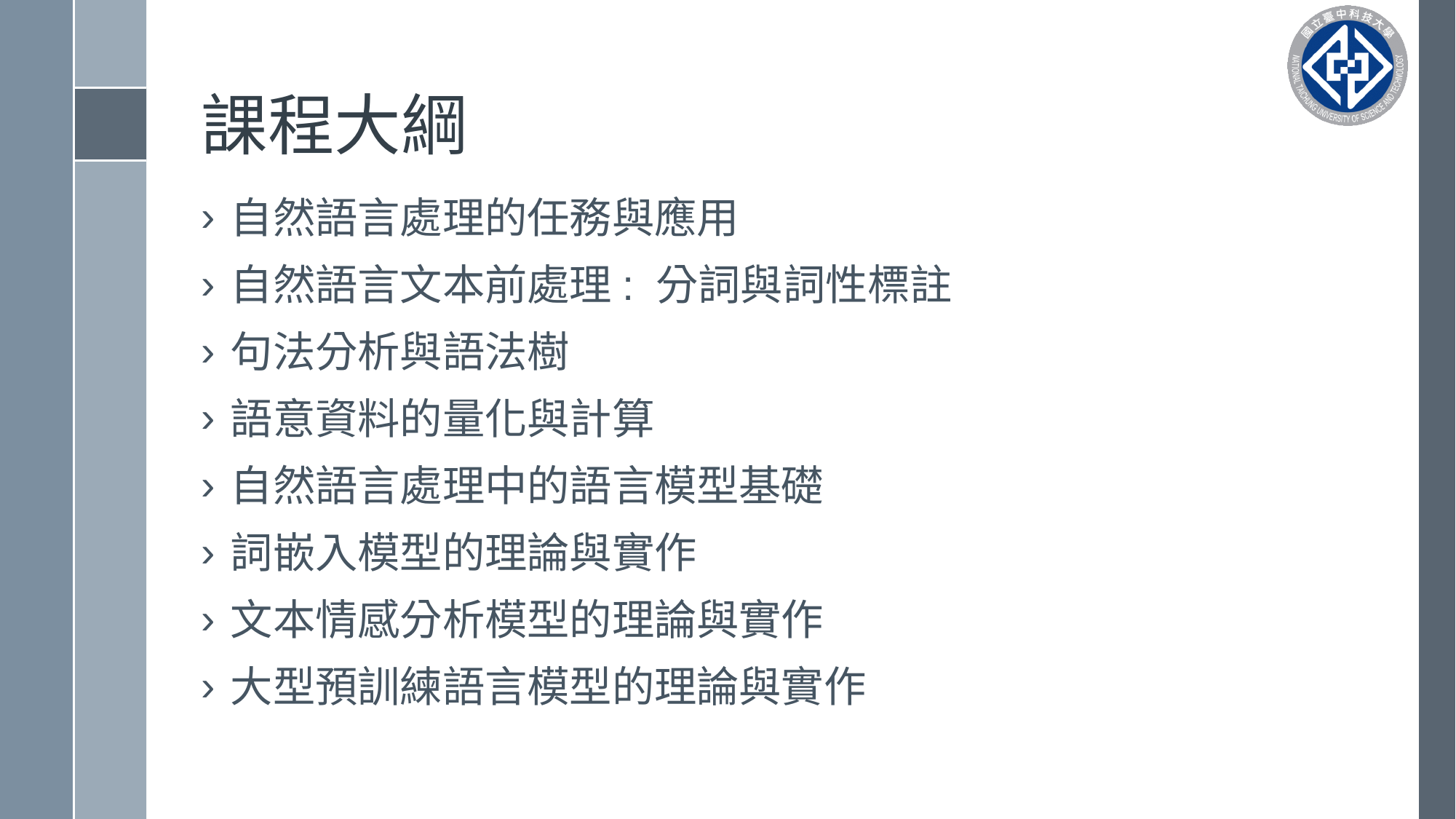

# 課程大綱
自然語言處理的任務與應用
自然語言文本前處理: 分詞與詞性標註
句法分析與語法樹
語意資料的量化與計算
自然語言處理中的語言模型基礎
詞嵌入模型的理論與實作
文本情感分析模型的理論與實作
大型預訓練語言模型的理論與實作